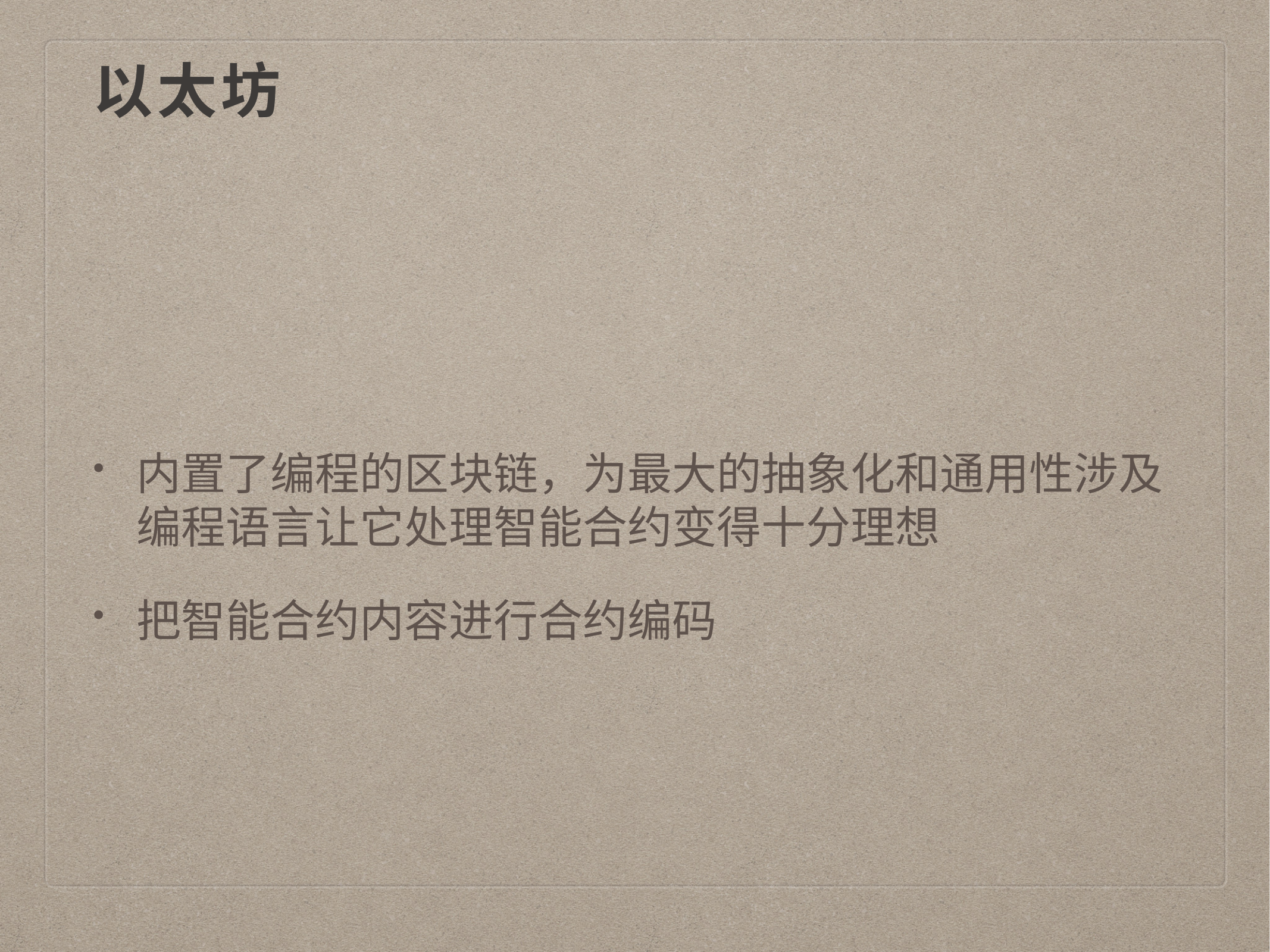

# 以太坊
内置了编程的区块链，为最大的抽象化和通用性涉及编程语言让它处理智能合约变得十分理想
把智能合约内容进行合约编码